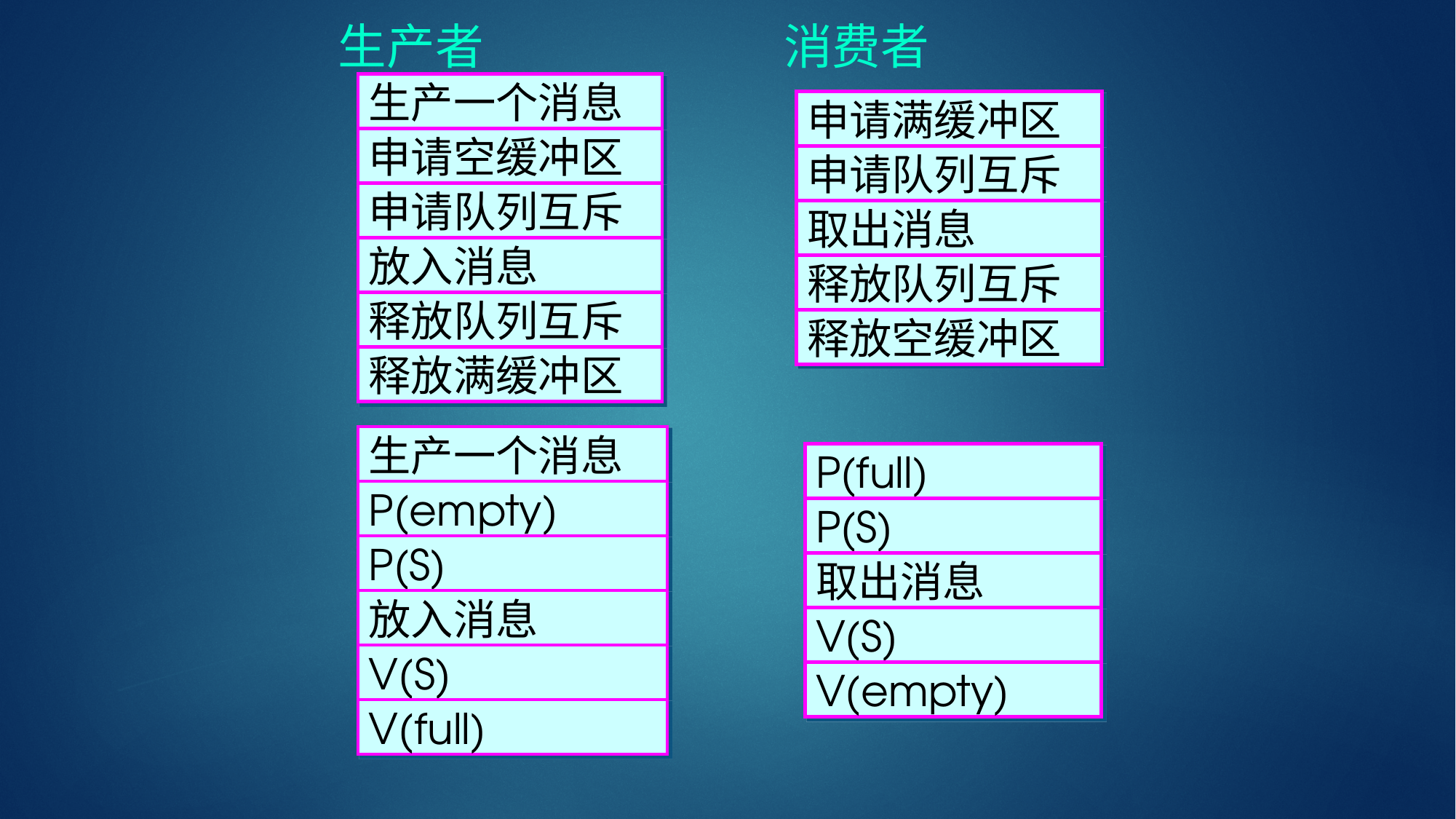

生产者
消费者
生产一个消息
申请空缓冲区
申请队列互斥
放入消息
释放队列互斥
释放满缓冲区
申请满缓冲区
申请队列互斥
取出消息
释放队列互斥
释放空缓冲区
生产一个消息
P(empty)
P(S)
放入消息
V(S)
V(full)
P(full)
P(S)
取出消息
V(S)
V(empty)